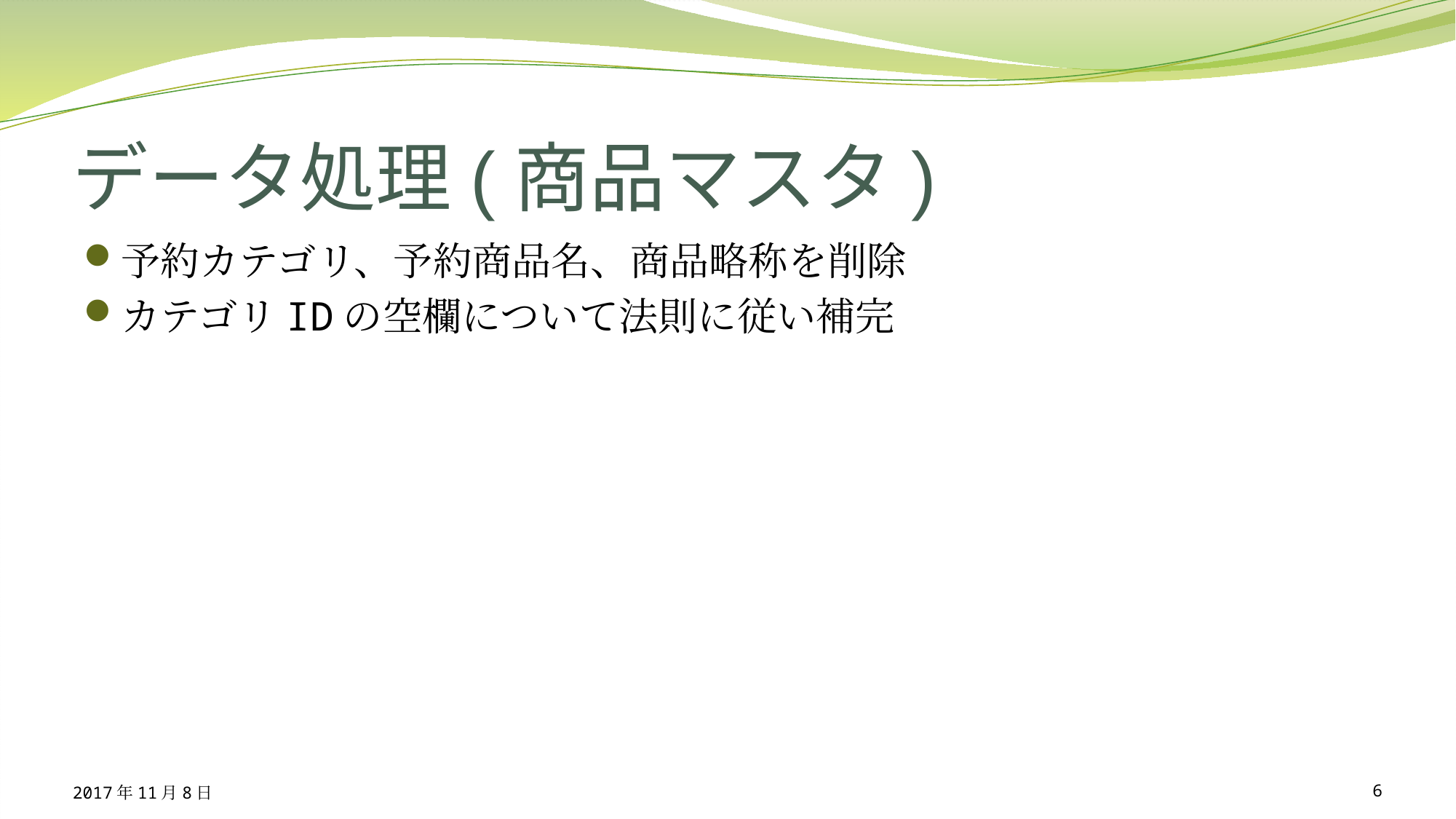

# データ処理(商品マスタ)
予約カテゴリ、予約商品名、商品略称を削除
カテゴリIDの空欄について法則に従い補完
2017年11月8日
6